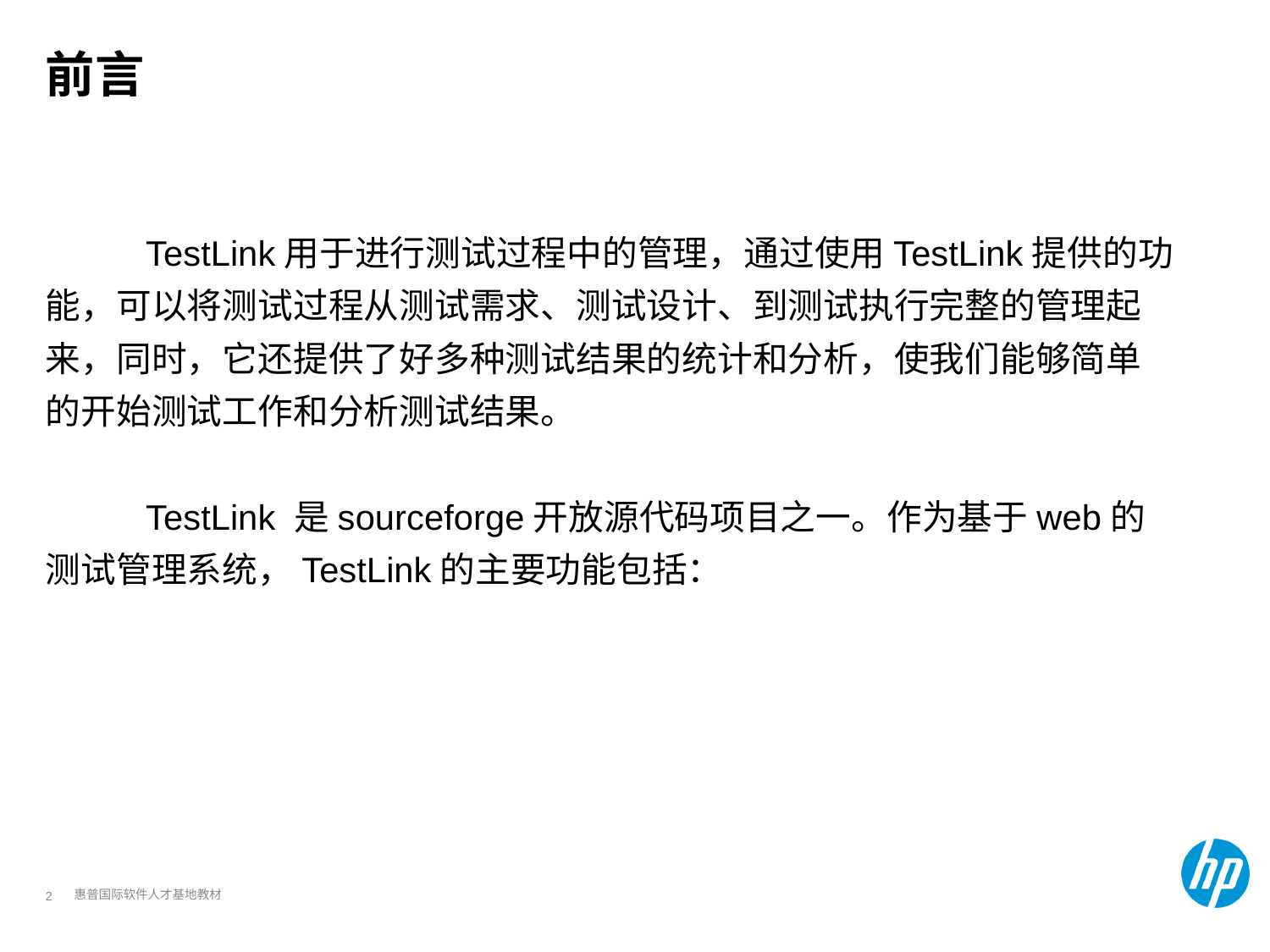

# 前言
TestLink用于进行测试过程中的管理，通过使用TestLink提供的功能，可以将测试过程从测试需求、测试设计、到测试执行完整的管理起来，同时，它还提供了好多种测试结果的统计和分析，使我们能够简单的开始测试工作和分析测试结果。

TestLink 是sourceforge开放源代码项目之一。作为基于web的测试管理系统，TestLink的主要功能包括：